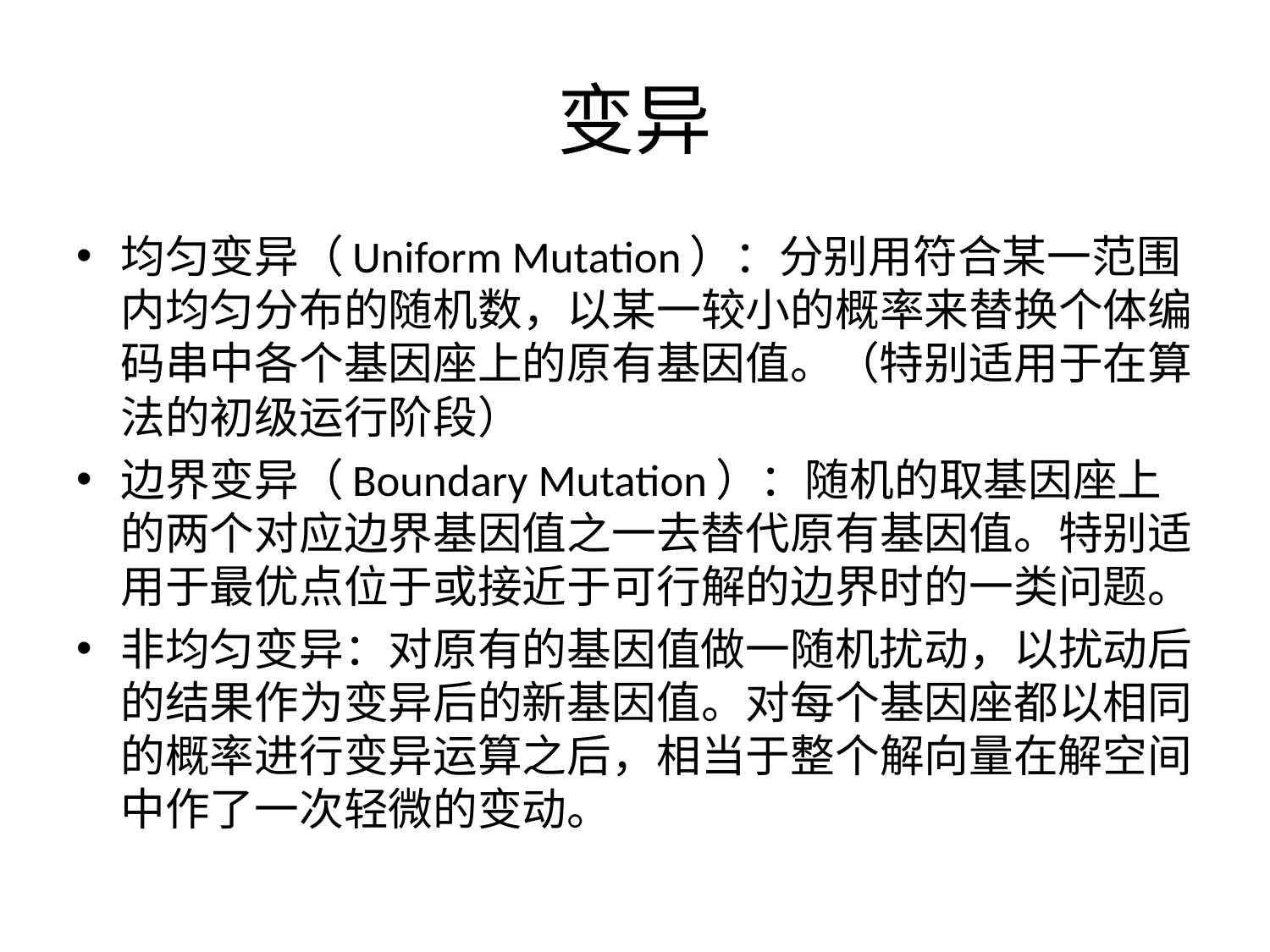

# 变异
均匀变异（Uniform Mutation）：分别用符合某一范围内均匀分布的随机数，以某一较小的概率来替换个体编码串中各个基因座上的原有基因值。（特别适用于在算法的初级运行阶段）
边界变异（Boundary Mutation）：随机的取基因座上的两个对应边界基因值之一去替代原有基因值。特别适用于最优点位于或接近于可行解的边界时的一类问题。
非均匀变异：对原有的基因值做一随机扰动，以扰动后的结果作为变异后的新基因值。对每个基因座都以相同的概率进行变异运算之后，相当于整个解向量在解空间中作了一次轻微的变动。